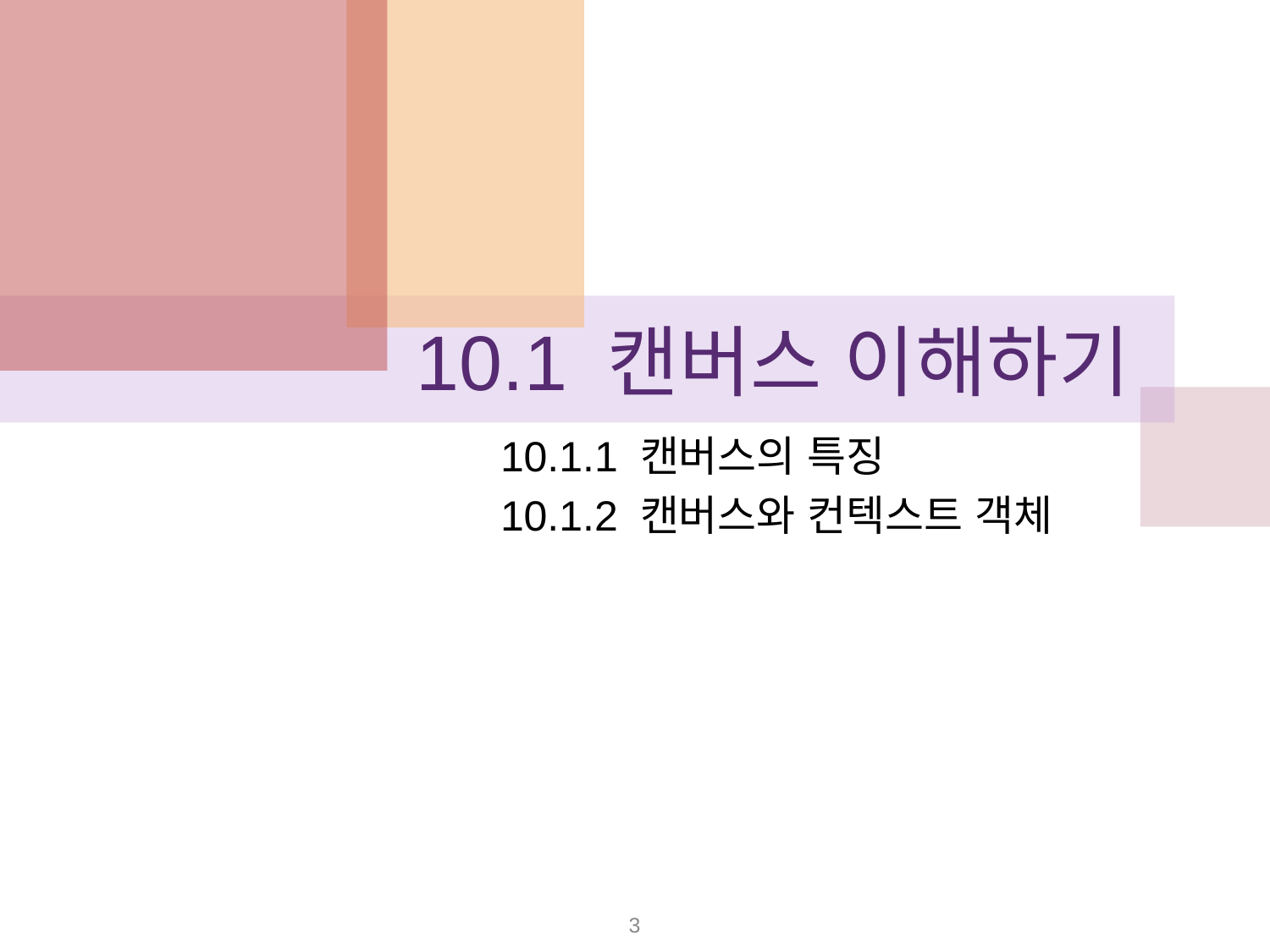

# 10.1 캔버스 이해하기
10.1.1 캔버스의 특징
10.1.2 캔버스와 컨텍스트 객체
3